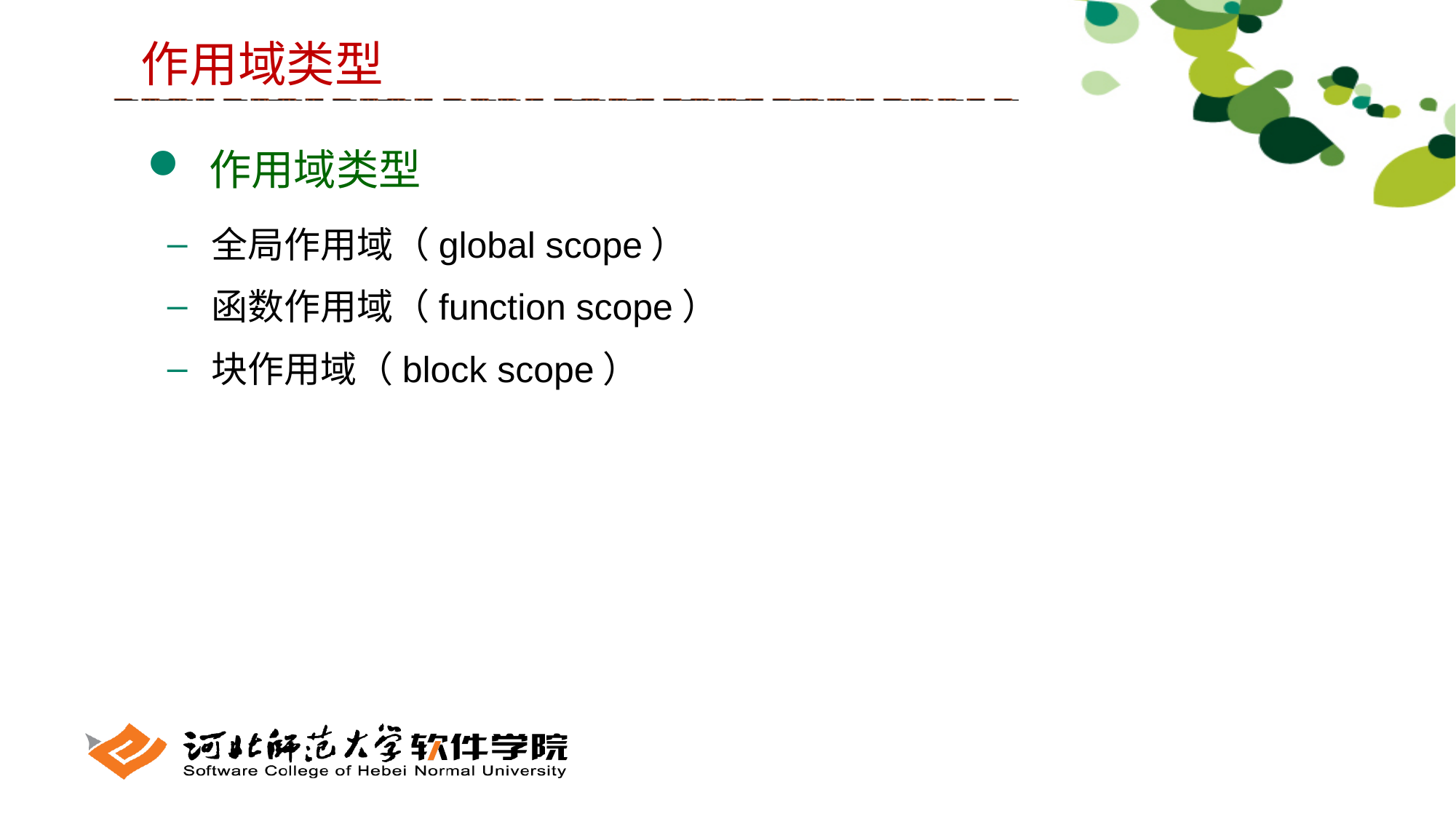

作用域类型
 作用域类型
 全局作用域（global scope）
 函数作用域（function scope）
 块作用域（block scope）